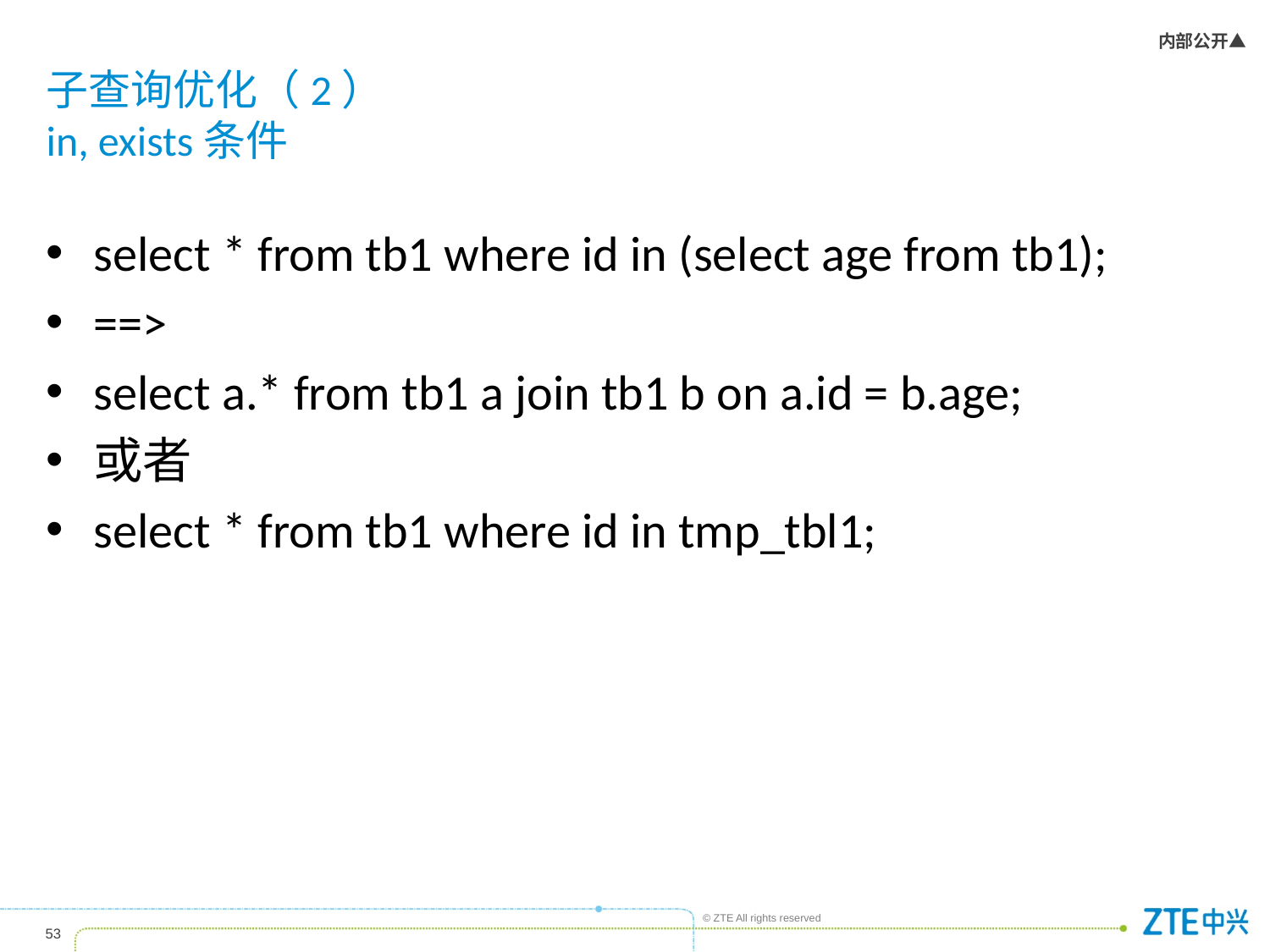

# 子查询优化（2） in, exists条件
select * from tb1 where id in (select age from tb1);
==>
select a.* from tb1 a join tb1 b on a.id = b.age;
或者
select * from tb1 where id in tmp_tbl1;